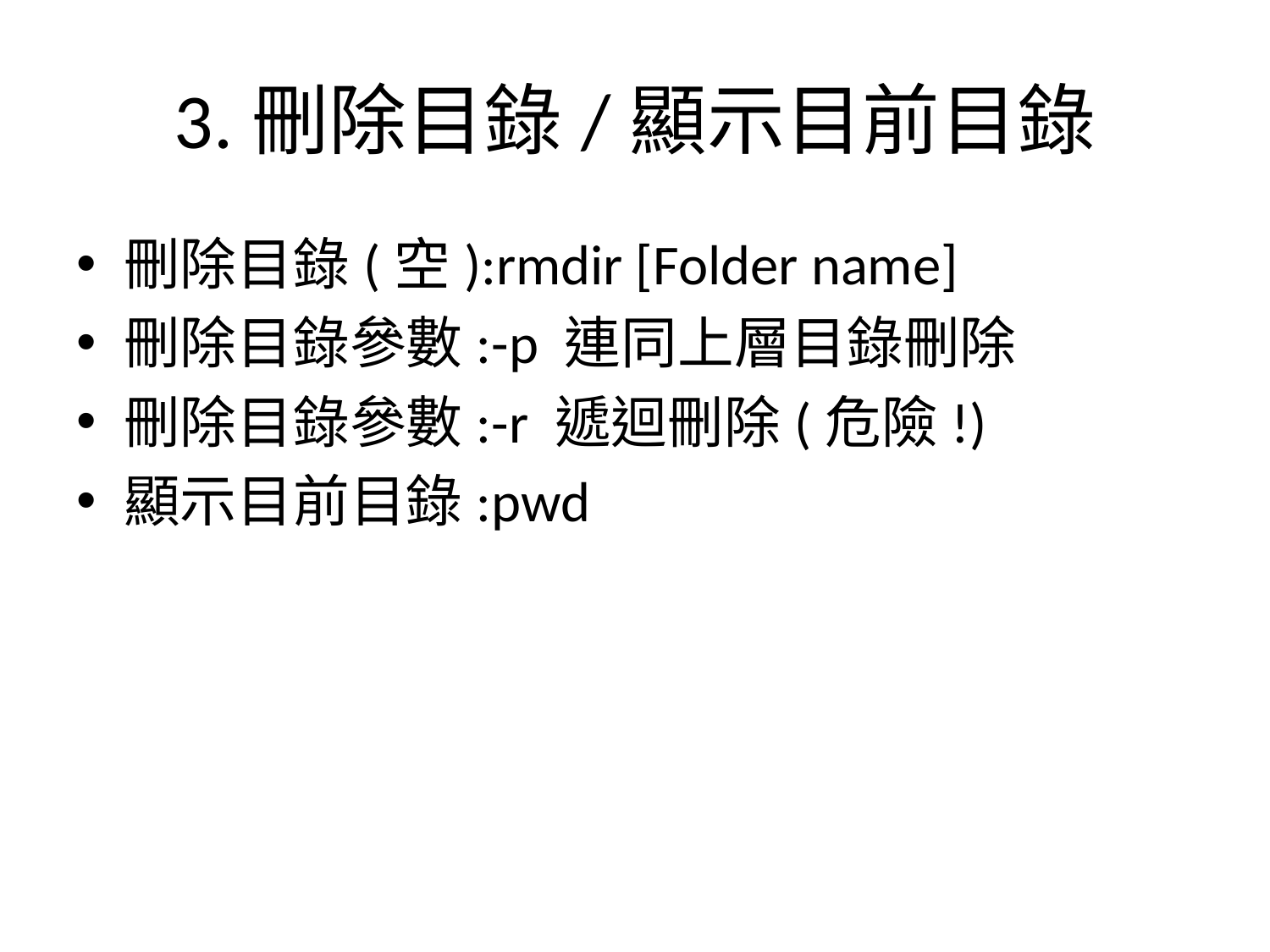

# 3.刪除目錄/顯示目前目錄
刪除目錄(空):rmdir [Folder name]
刪除目錄參數:-p 連同上層目錄刪除
刪除目錄參數:-r 遞迴刪除(危險!)
顯示目前目錄:pwd